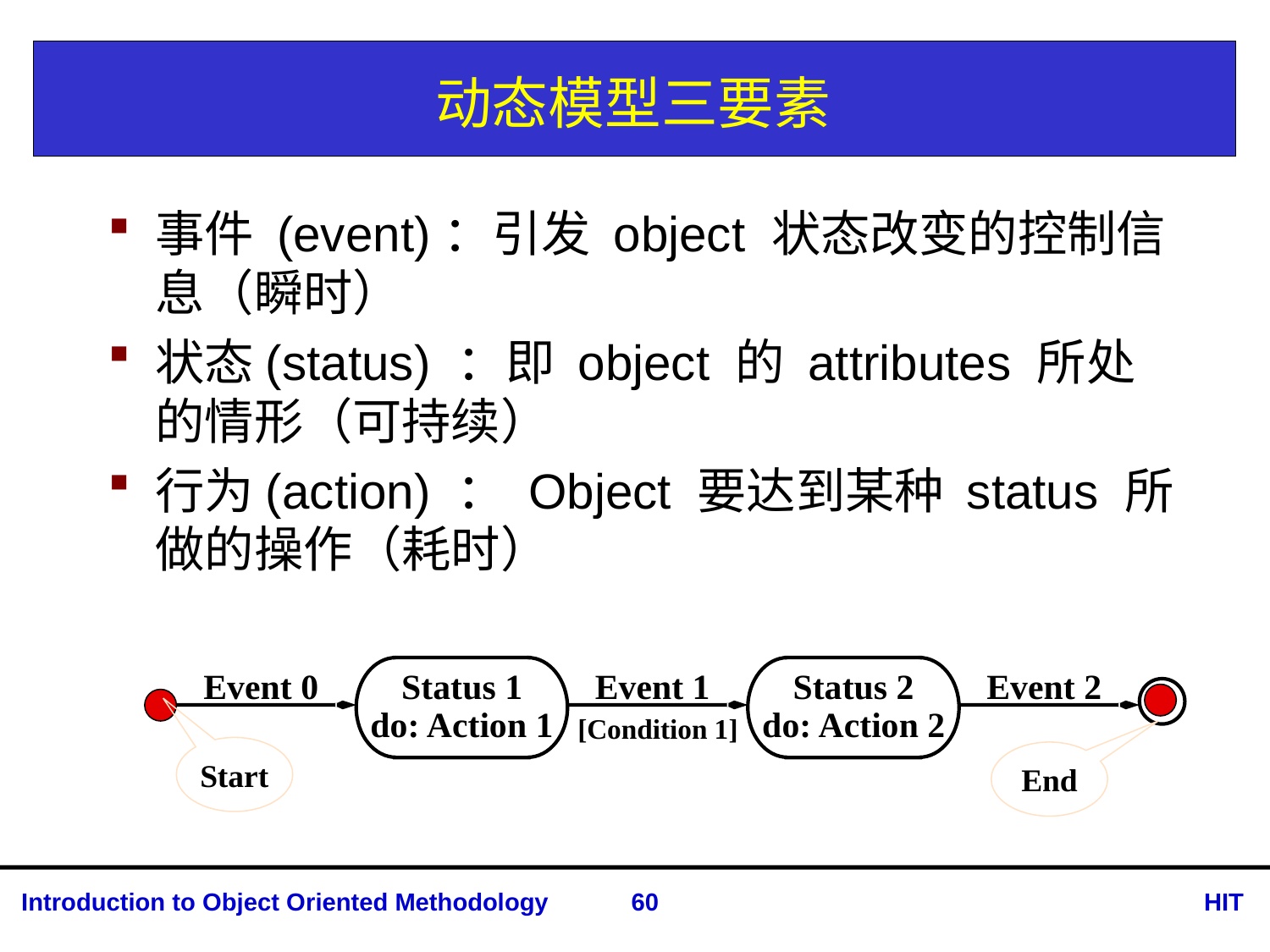

# 动态模型三要素
事件 (event)：引发 object 状态改变的控制信息（瞬时）
状态(status) ：即 object 的 attributes 所处的情形（可持续）
行为(action) ： Object 要达到某种 status 所做的操作（耗时）

Event 0

Status 1
do: Action 1
Event 1

Status 2
do: Action 2
Event 2

[Condition 1]
Start
End